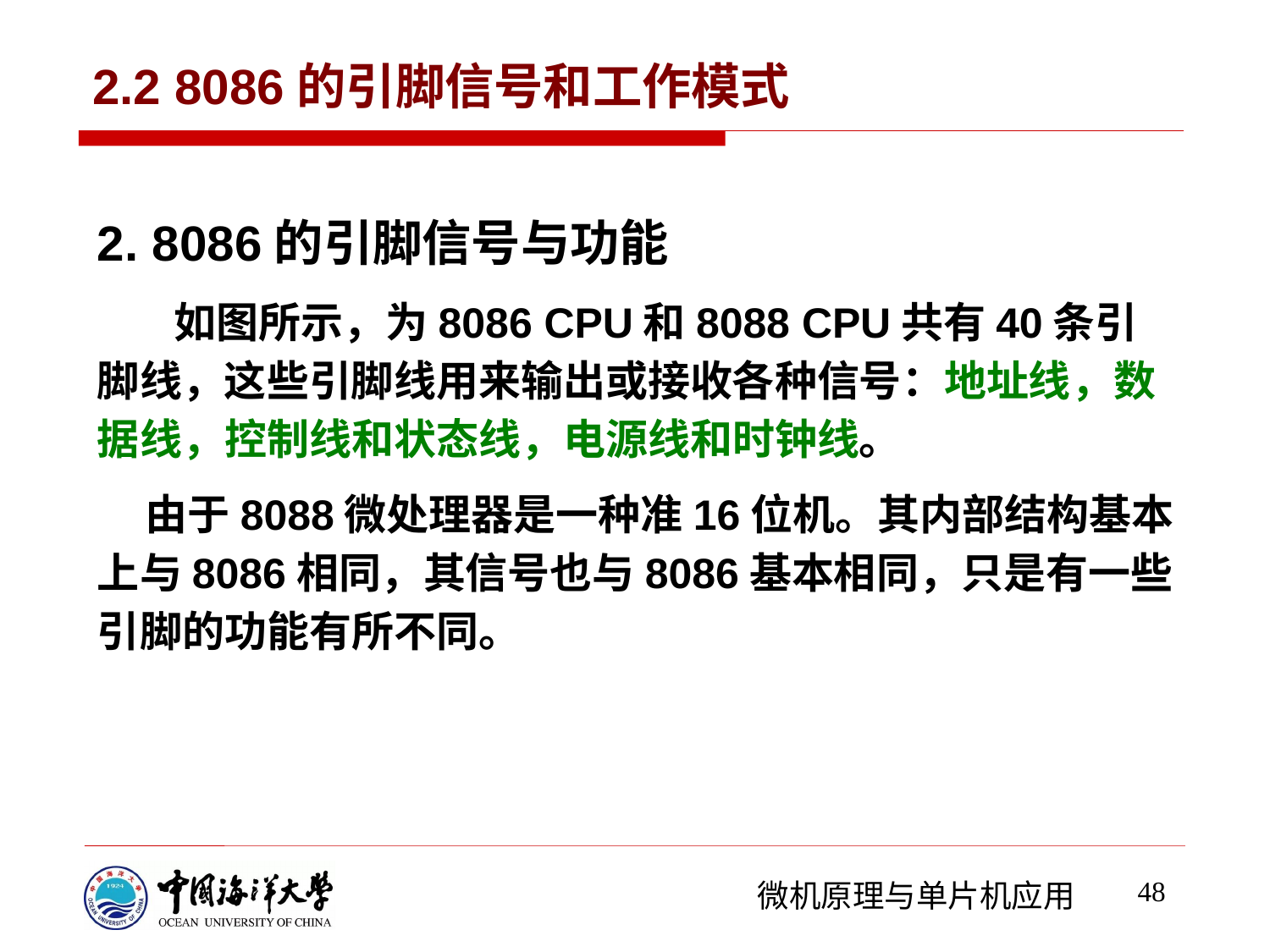

# 2.2 8086的引脚信号和工作模式
2. 8086的引脚信号与功能
       如图所示，为8086 CPU和8088 CPU共有40条引脚线，这些引脚线用来输出或接收各种信号：地址线，数据线，控制线和状态线，电源线和时钟线。
    由于8088微处理器是一种准16位机。其内部结构基本上与8086相同，其信号也与8086基本相同，只是有一些引脚的功能有所不同。
48